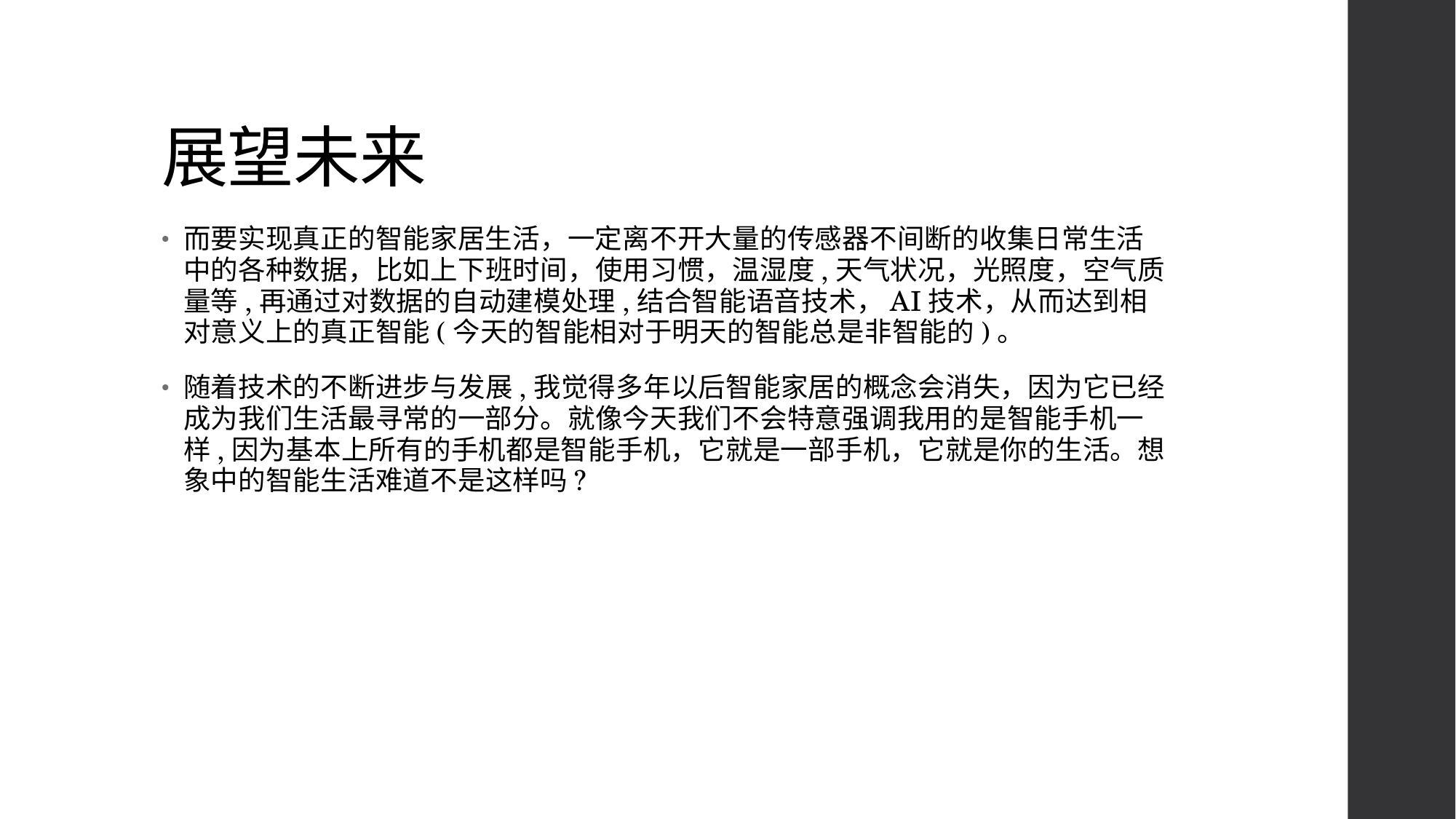

# 展望未来
而要实现真正的智能家居生活，一定离不开大量的传感器不间断的收集日常生活中的各种数据，比如上下班时间，使用习惯，温湿度,天气状况，光照度，空气质量等,再通过对数据的自动建模处理,结合智能语音技术，AI技术，从而达到相对意义上的真正智能(今天的智能相对于明天的智能总是非智能的)。
随着技术的不断进步与发展,我觉得多年以后智能家居的概念会消失，因为它已经成为我们生活最寻常的一部分。就像今天我们不会特意强调我用的是智能手机一样,因为基本上所有的手机都是智能手机，它就是一部手机，它就是你的生活。想象中的智能生活难道不是这样吗?